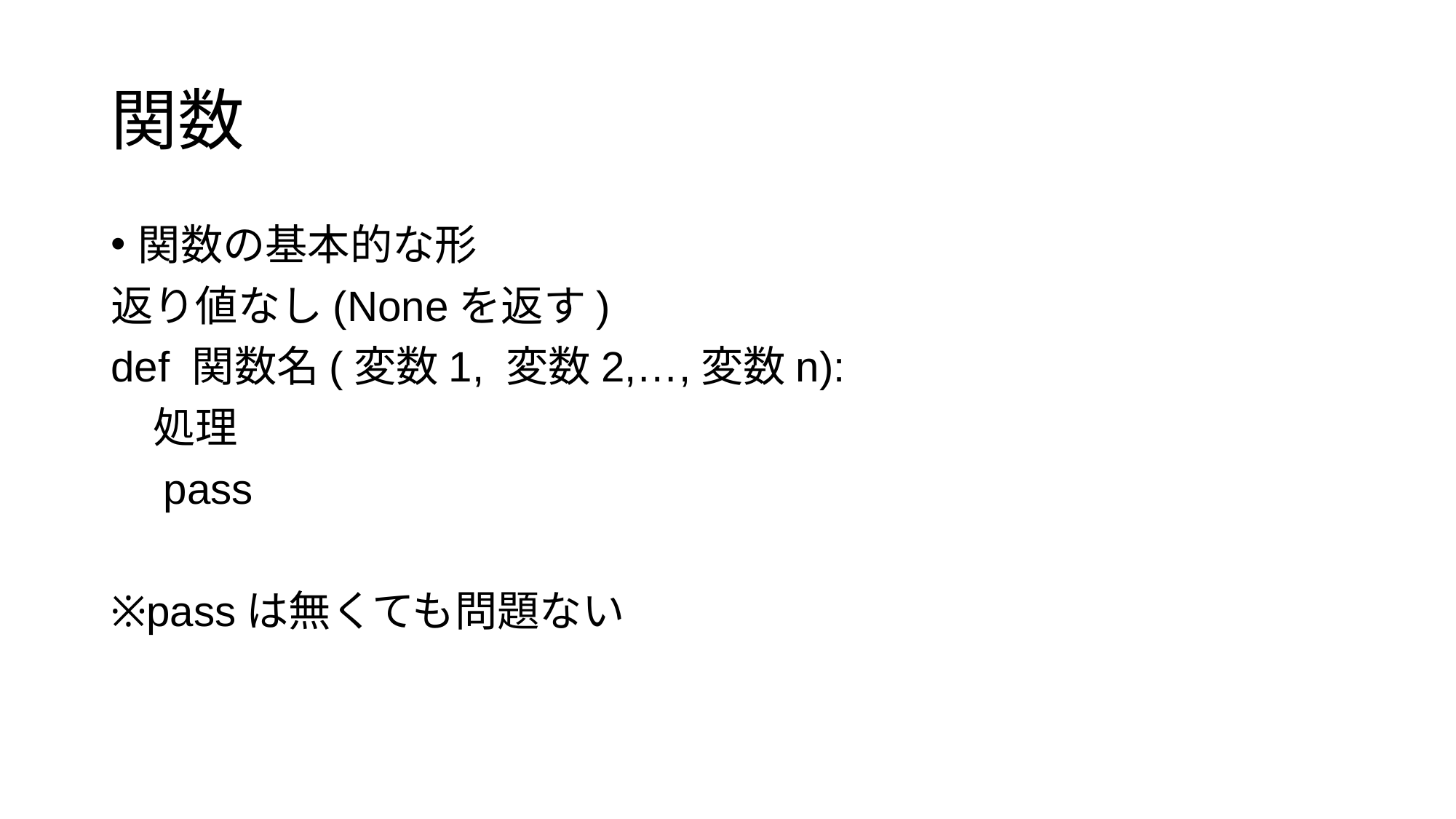

# 関数
関数の基本的な形
返り値なし(Noneを返す)
def 関数名(変数1, 変数2,…,変数n):
　処理
　pass

※passは無くても問題ない